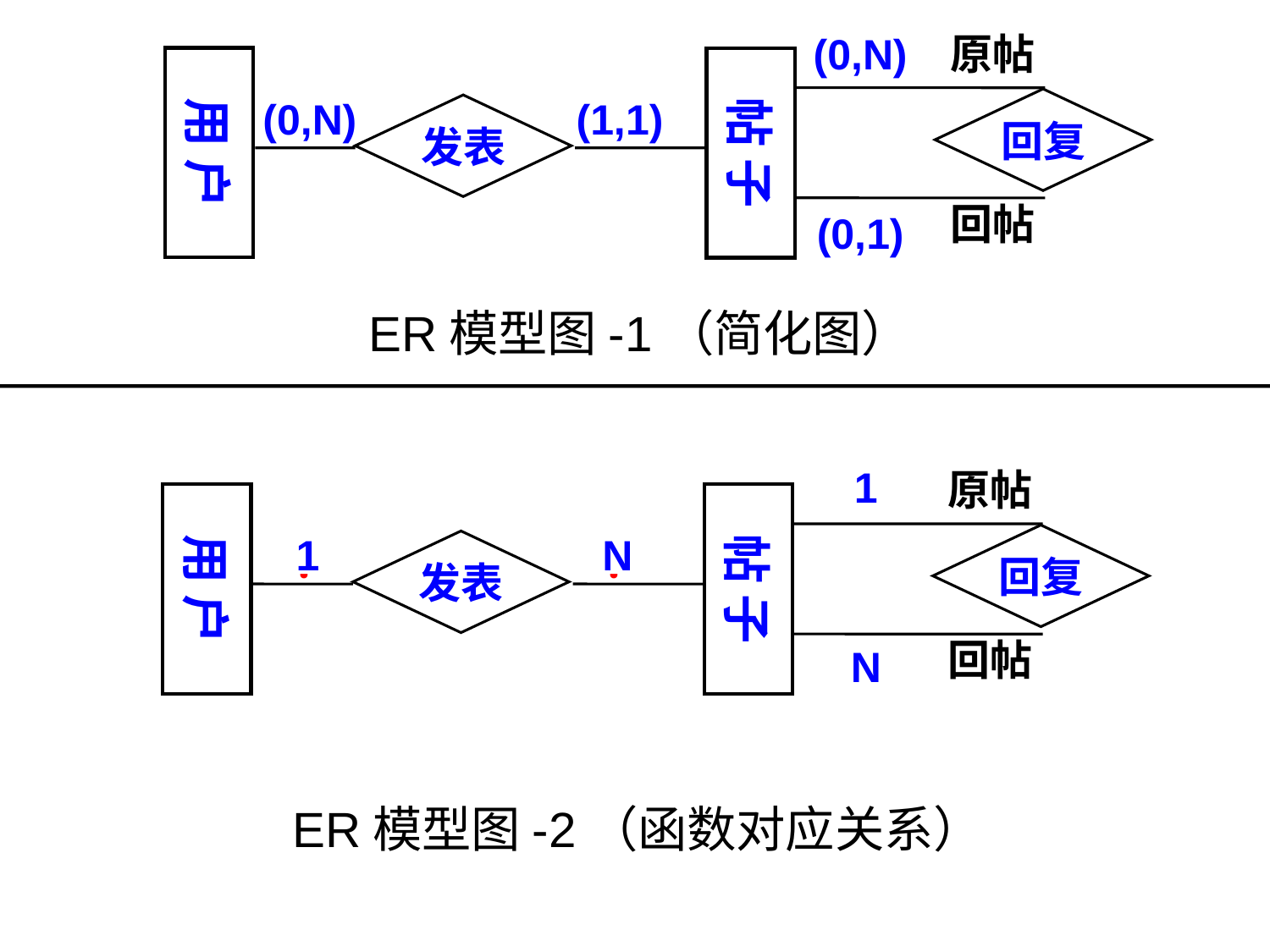

原帖
用 户
帖 子

回复
发表

回帖
(0,N)
(0,1)
(0,N)
(1,1)
ER模型图-1（简化图）

1
N
？
？
原帖
用 户
帖 子

回复
发表

回帖
1
N
？
？
ER模型图-2（函数对应关系）